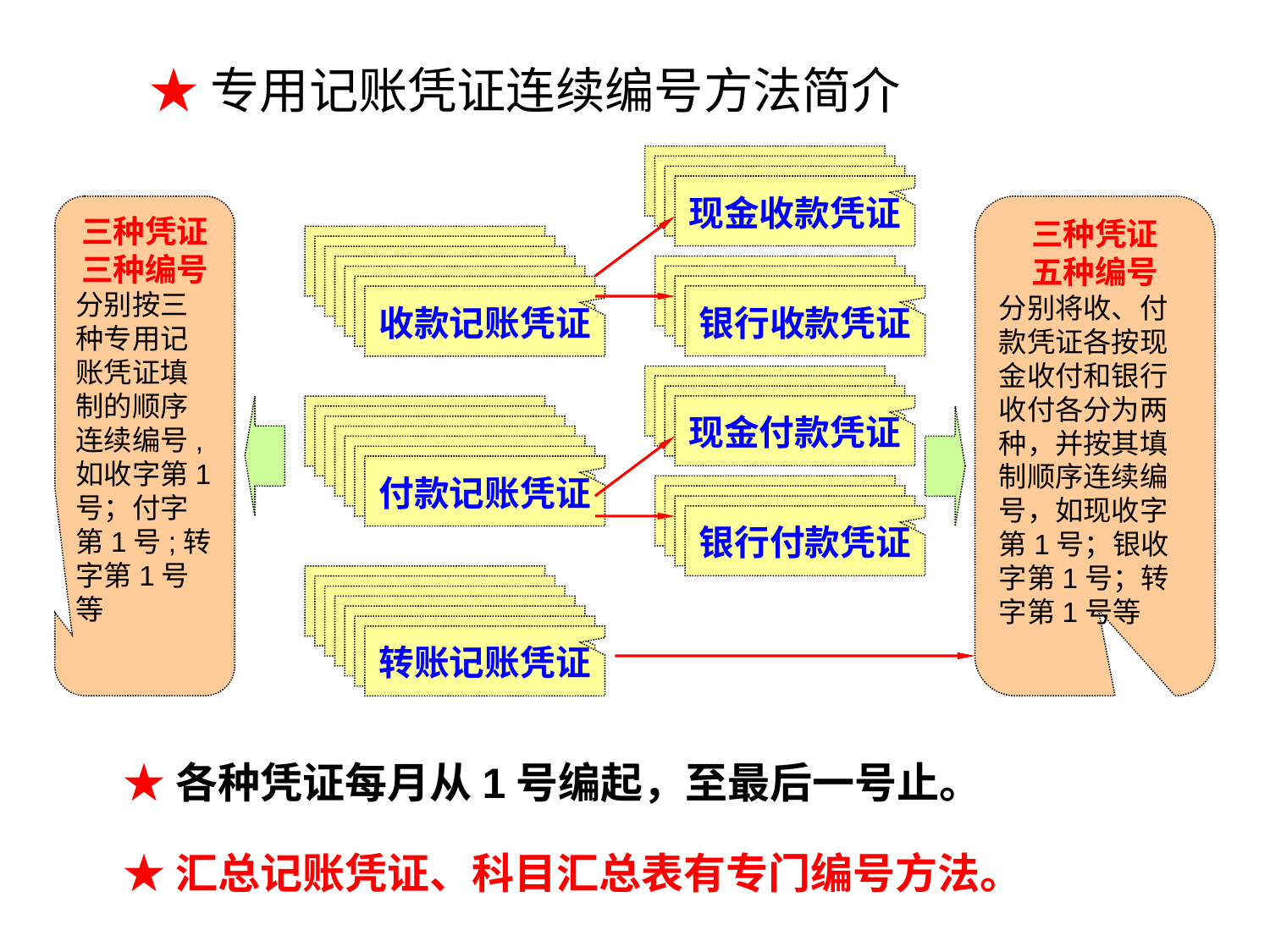

★专用记账凭证连续编号方法简介
收款记账凭证
收款记账凭证
收款记账凭证
现金收款凭证

收款记账凭证
收款记账凭证
收款记账凭证
银行收款凭证

三种凭证
三种编号
分别按三种专用记账凭证填制的顺序连续编号,如收字第1号；付字第1号;转字第1号等
三种凭证
五种编号
分别将收、付款凭证各按现金收付和银行收付各分为两种，并按其填制顺序连续编号，如现收字第1号；银收字第1号；转字第1号等
收款记账凭证
收款记账凭证
收款记账凭证
收款记账凭证
收款记账凭证
收款记账凭证
收款记账凭证
收款记账凭证
收款记账凭证
收款记账凭证
收款记账凭证
收款记账凭证
收款记账凭证
付款记账凭证
收款记账凭证
收款记账凭证
收款记账凭证
收款记账凭证
收款记账凭证
收款记账凭证
转账记账凭证
收款记账凭证
收款记账凭证
收款记账凭证
现金付款凭证

收款记账凭证
收款记账凭证
收款记账凭证
银行付款凭证

  ★各种凭证每月从1号编起，至最后一号止。
  ★汇总记账凭证、科目汇总表有专门编号方法。